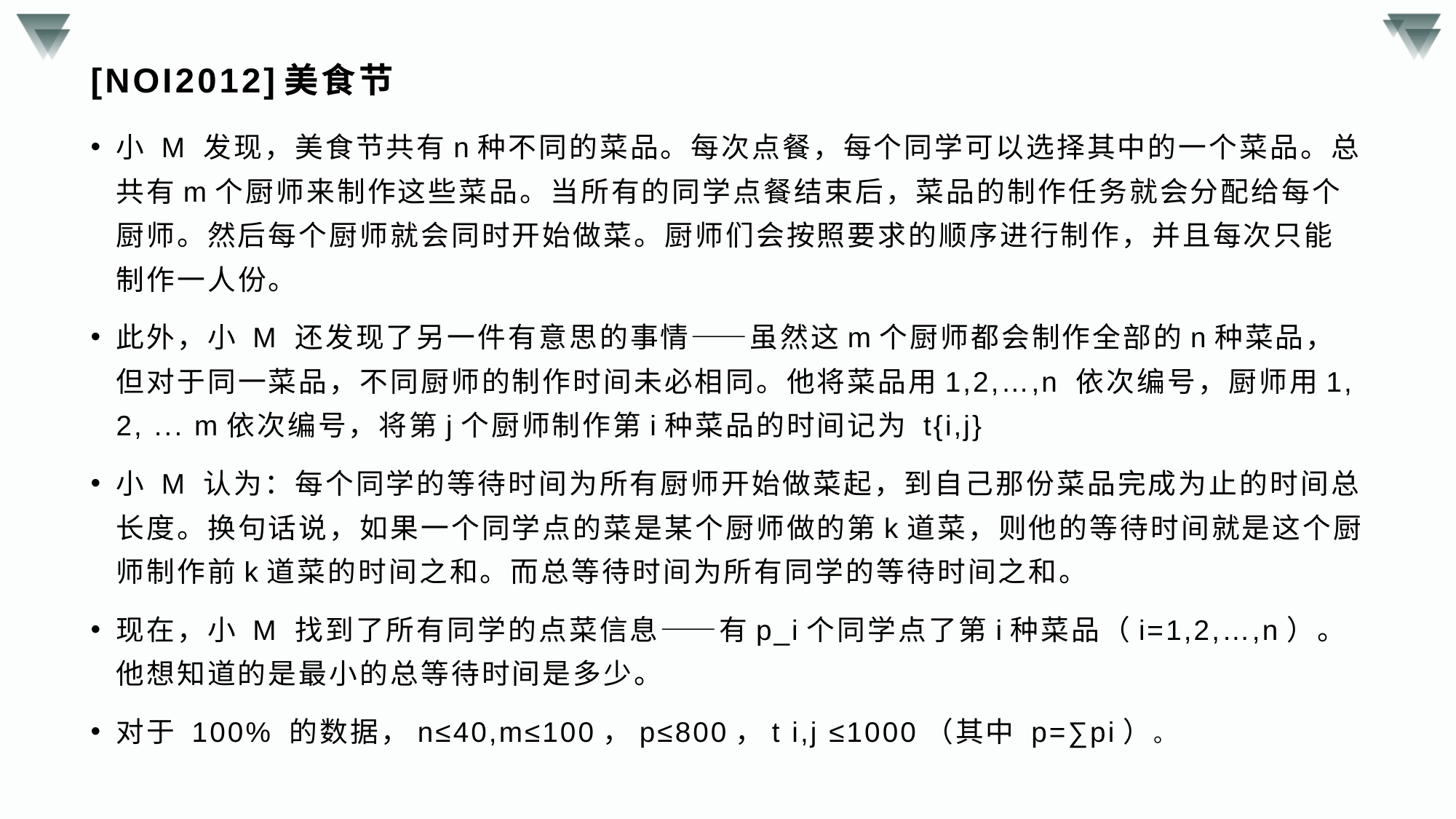

# [NOI2012]美食节
小 M 发现，美食节共有n种不同的菜品。每次点餐，每个同学可以选择其中的一个菜品。总共有m个厨师来制作这些菜品。当所有的同学点餐结束后，菜品的制作任务就会分配给每个厨师。然后每个厨师就会同时开始做菜。厨师们会按照要求的顺序进行制作，并且每次只能制作一人份。
此外，小 M 还发现了另一件有意思的事情——虽然这m个厨师都会制作全部的n种菜品，但对于同一菜品，不同厨师的制作时间未必相同。他将菜品用1,2,…,n 依次编号，厨师用1, 2, ... m依次编号，将第j个厨师制作第i种菜品的时间记为 t{i,j}
小 M 认为：每个同学的等待时间为所有厨师开始做菜起，到自己那份菜品完成为止的时间总长度。换句话说，如果一个同学点的菜是某个厨师做的第k道菜，则他的等待时间就是这个厨师制作前k道菜的时间之和。而总等待时间为所有同学的等待时间之和。
现在，小 M 找到了所有同学的点菜信息——有p_i个同学点了第i种菜品（i=1,2,…,n）。他想知道的是最小的总等待时间是多少。
对于 100% 的数据，n≤40,m≤100，p≤800，t i,j ≤1000（其中 p=∑pi）。